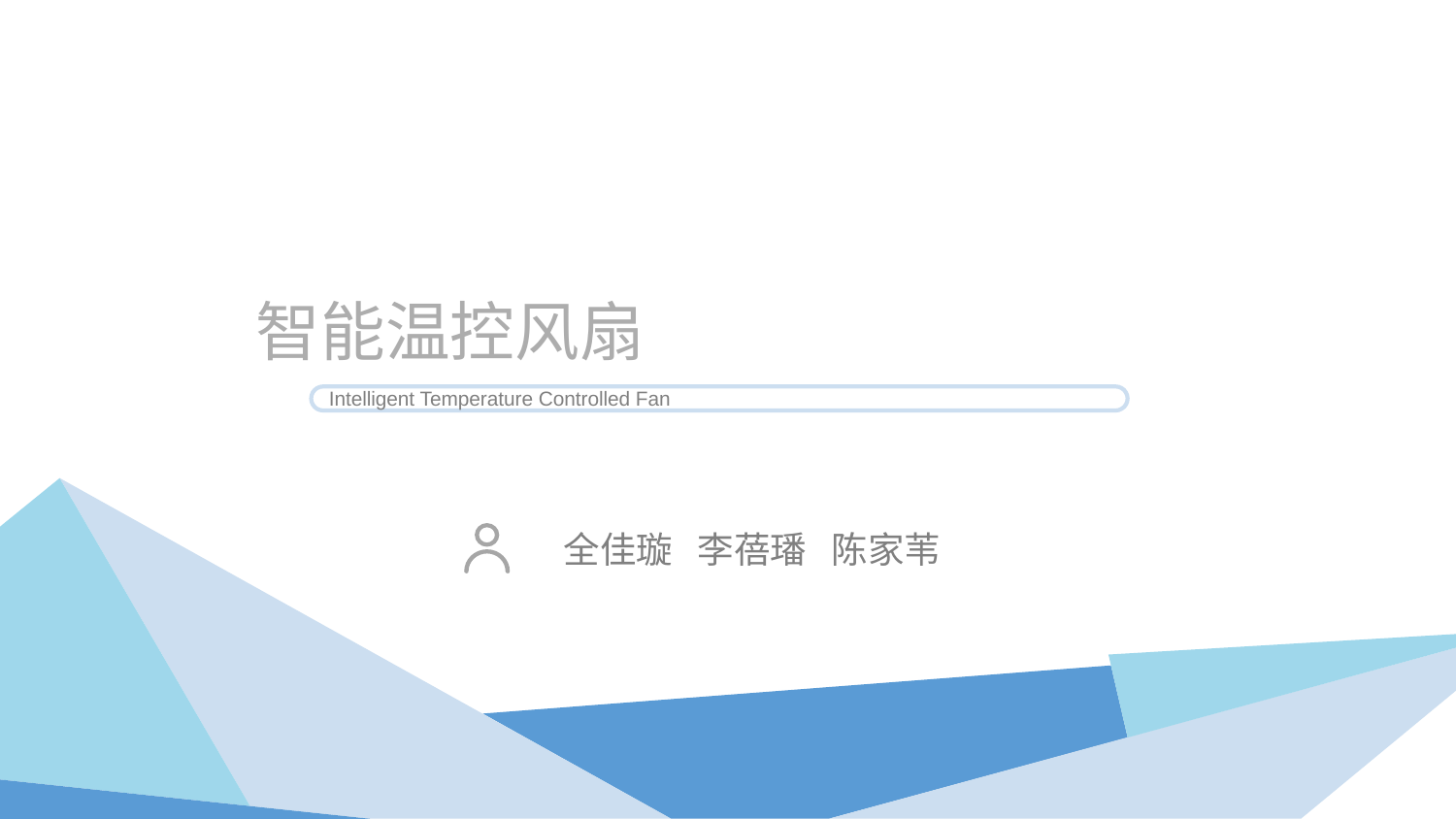

智能温控风扇
Intelligent Temperature Controlled Fan

全佳璇   李蓓璠   陈家苇